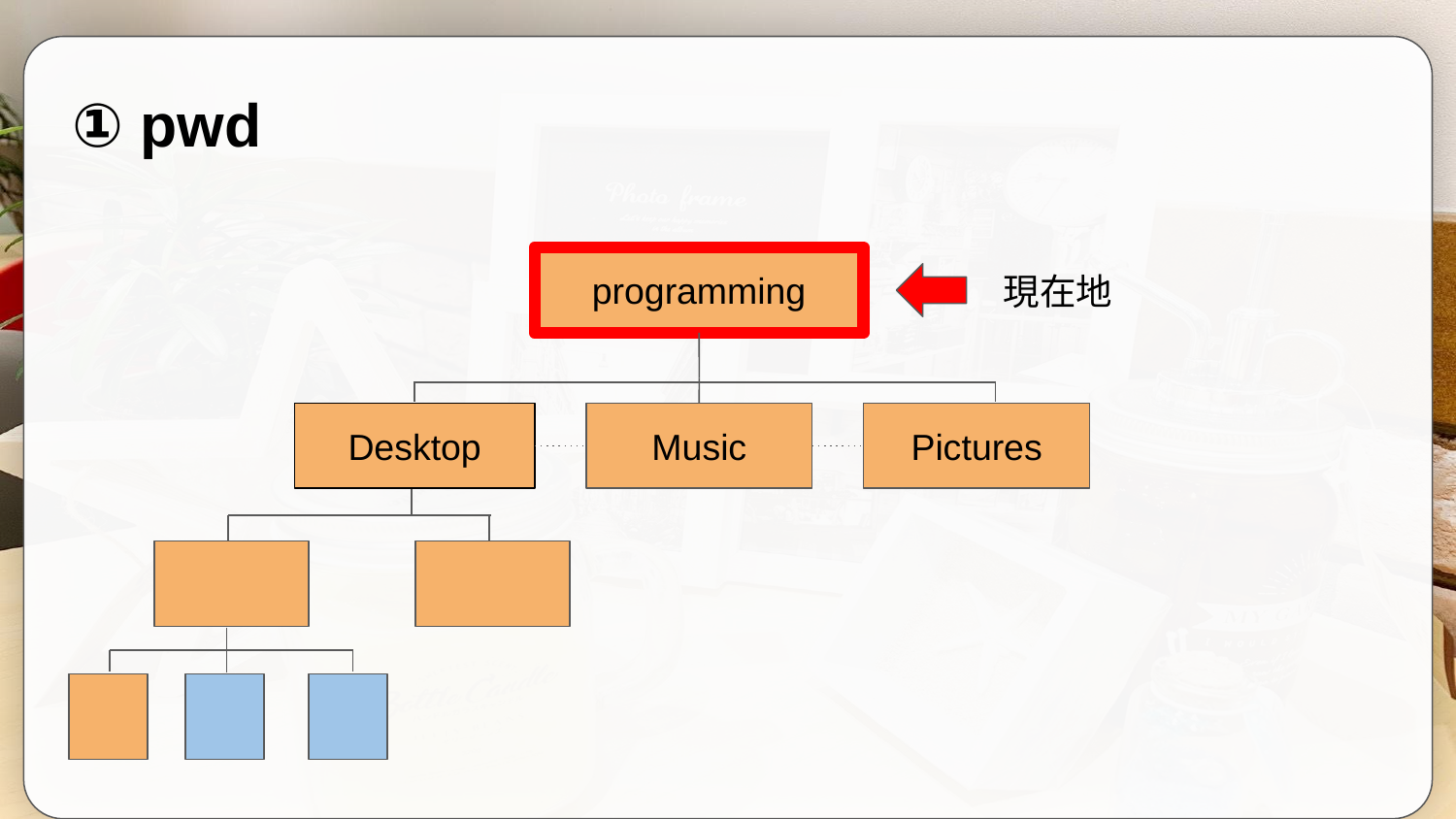

① pwd
programming
現在地

Desktop
Music
Pictures